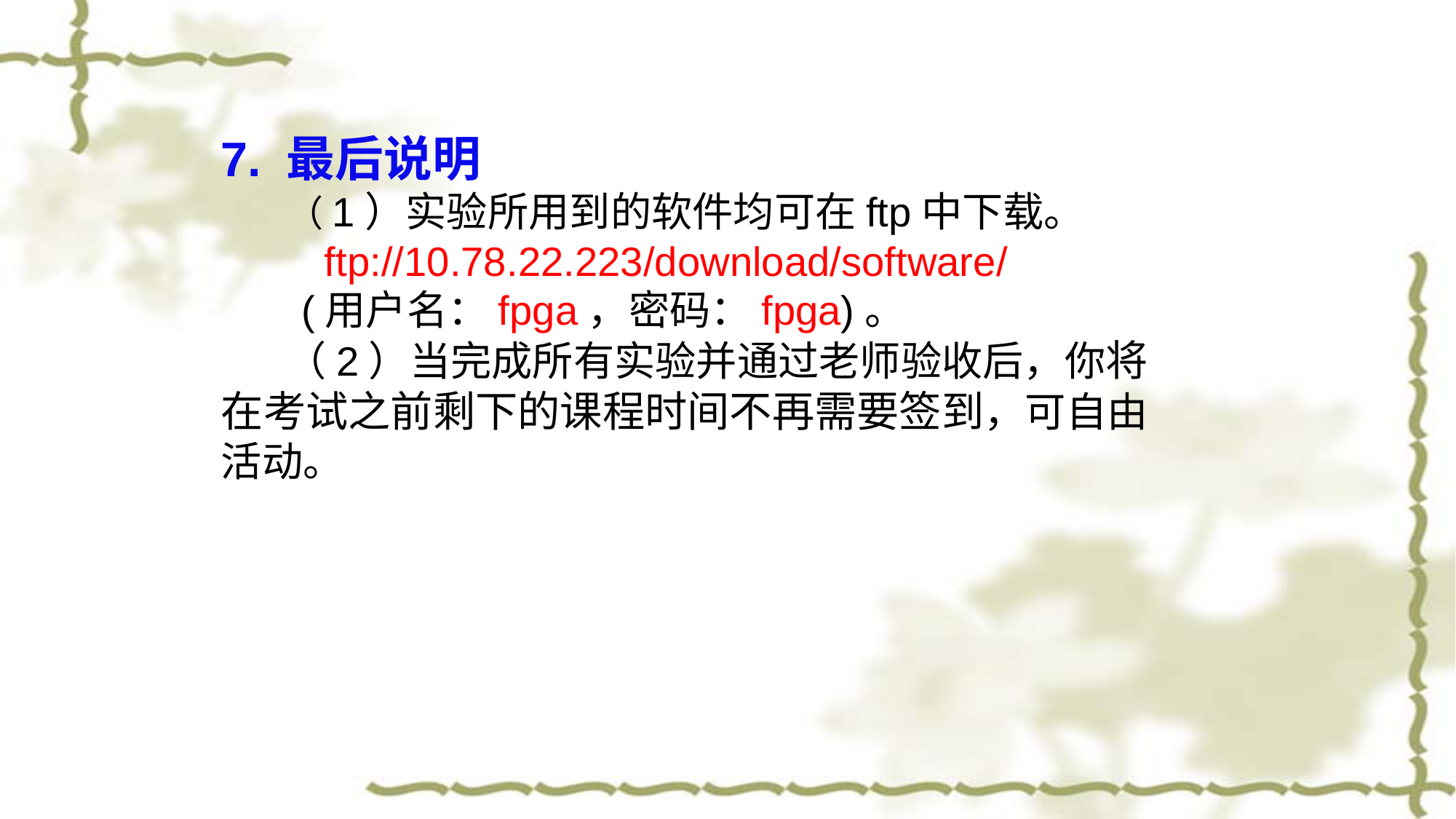

7. 最后说明
       （1）实验所用到的软件均可在ftp中下载。
         ftp://10.78.22.223/download/software/
       (用户名：fpga，密码：fpga)。
      （2）当完成所有实验并通过老师验收后，你将在考试之前剩下的课程时间不再需要签到，可自由活动。